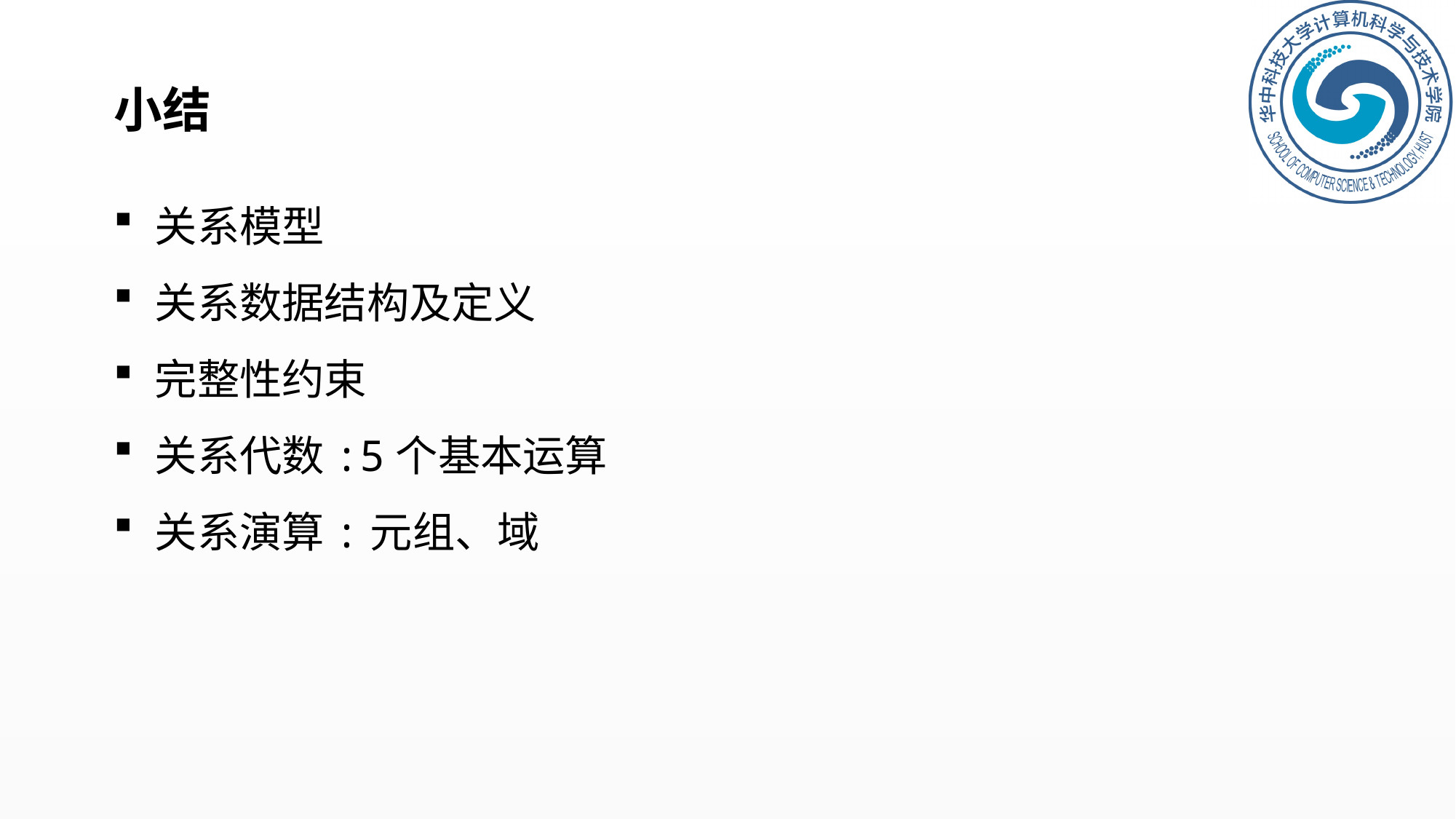

小结
关系模型
关系数据结构及定义
完整性约束
关系代数:5个基本运算
关系演算:元组、域